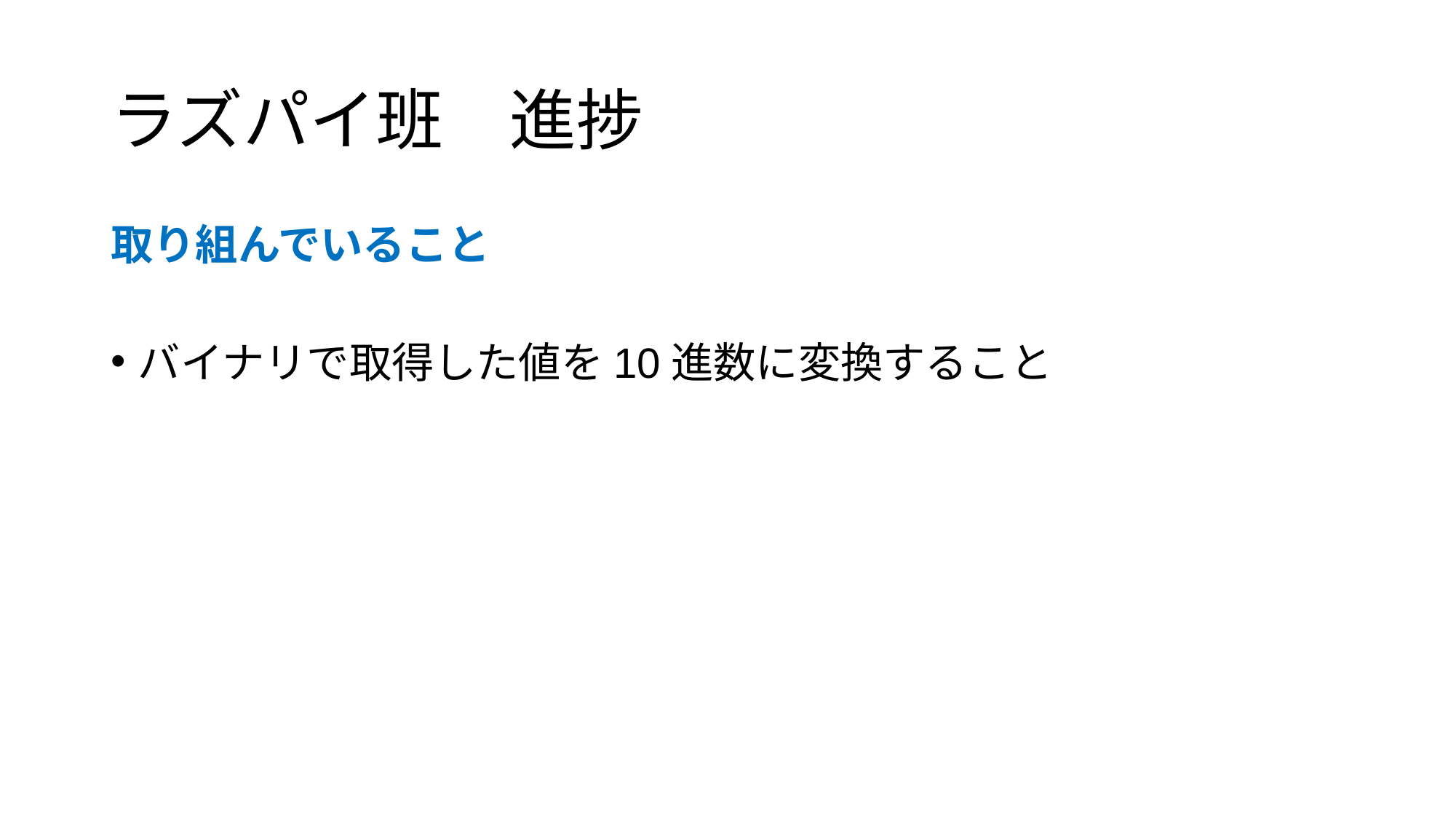

# ラズパイ班　進捗
取り組んでいること
バイナリで取得した値を10進数に変換すること